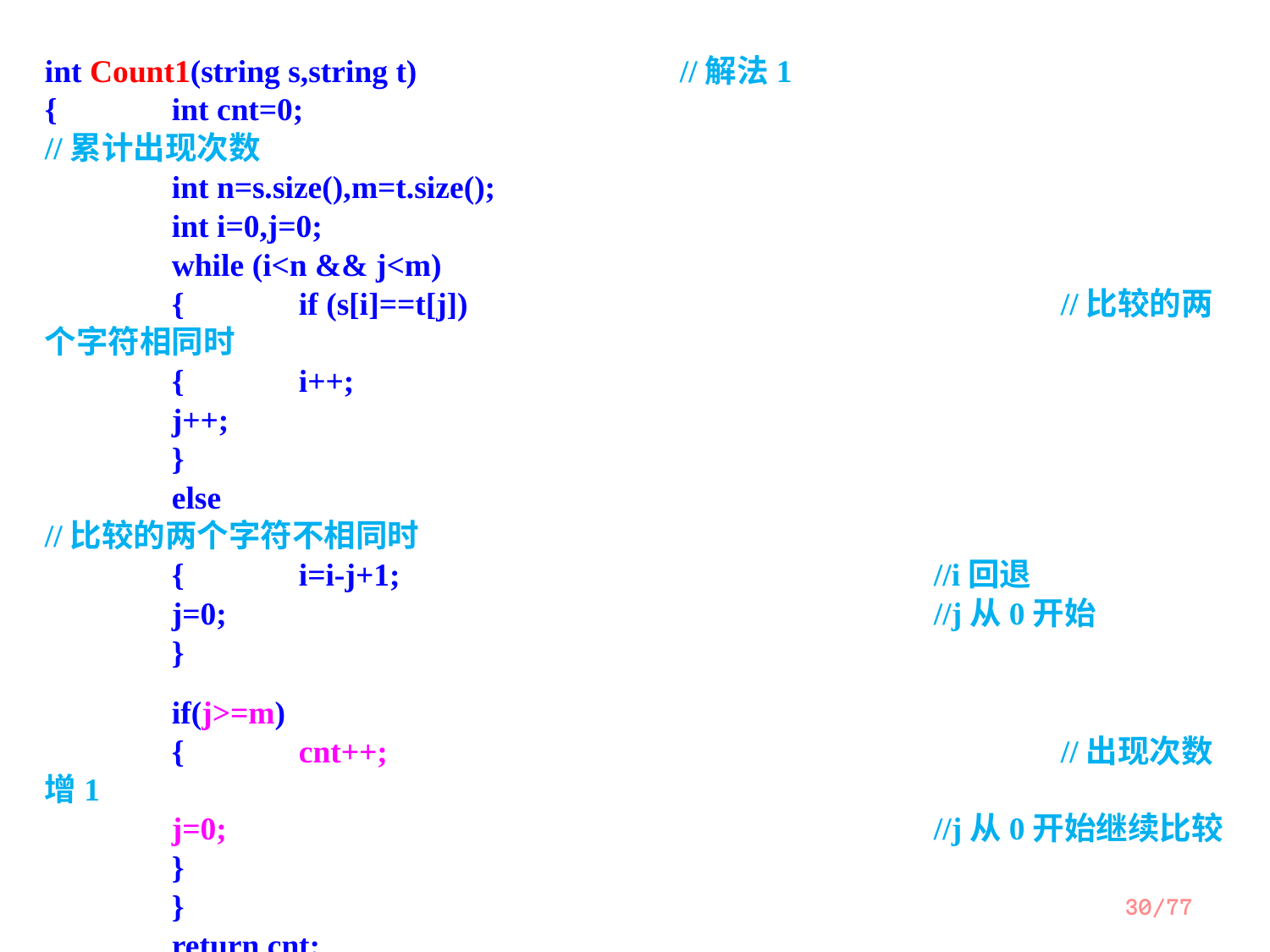

int Count1(string s,string t)			//解法1
{   	int cnt=0; 							//累计出现次数
    	int n=s.size(),m=t.size();
    	int i=0,j=0;
    	while (i<n && j<m)
    	{	if (s[i]==t[j]) 					//比较的两个字符相同时
        	{	i++;
             	j++;
        	}
        	else								//比较的两个字符不相同时
        	{	i=i-j+1; 					//i回退
             	j=0; 						//j从0开始
        	}
        	if(j>=m)
        	{	cnt++; 						//出现次数增1
             	j=0; 						//j从0开始继续比较
        	}
    	}
    	return cnt;
}
30/77